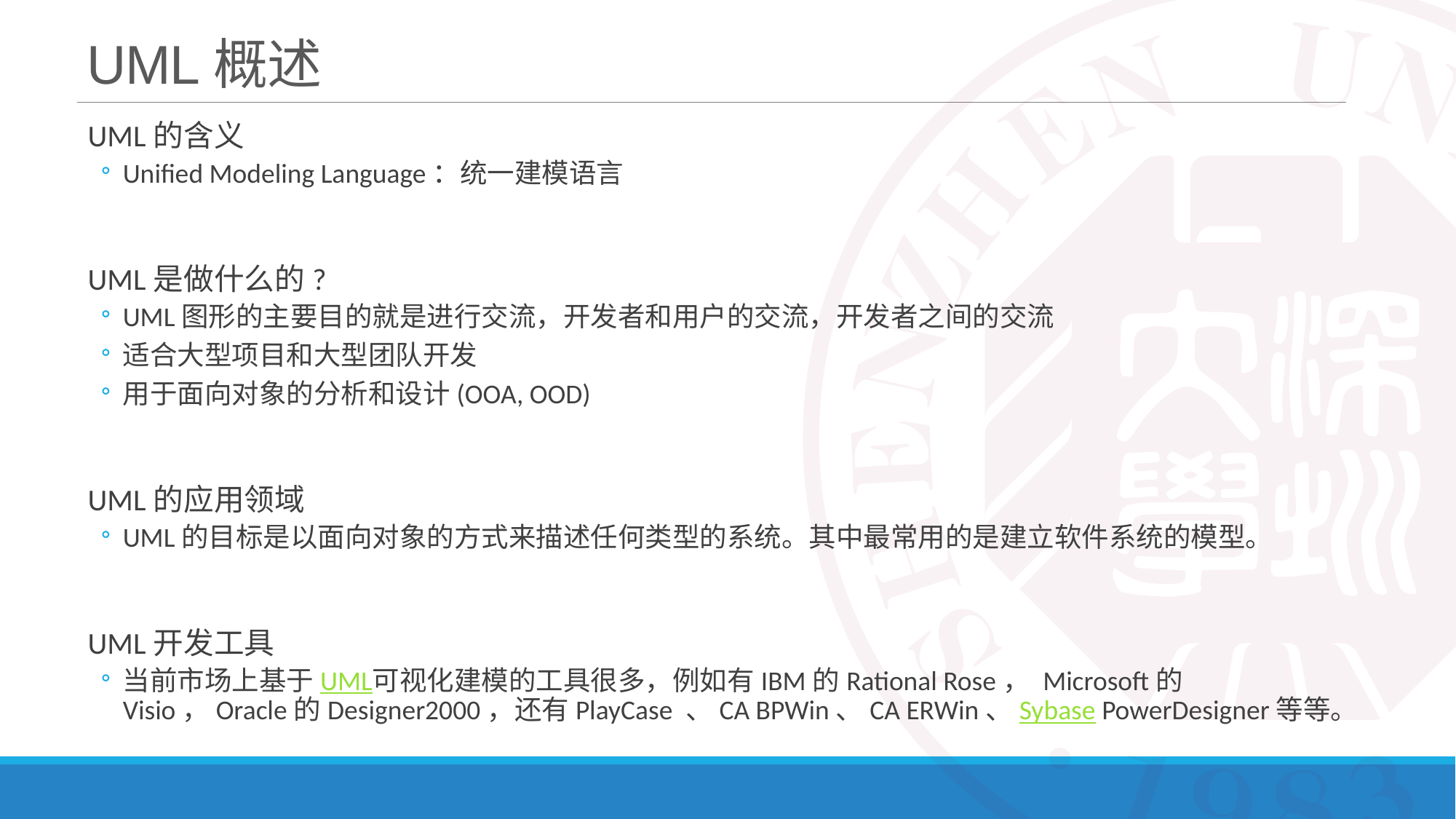

# UML概述
UML的含义
Unified Modeling Language：统一建模语言

UML是做什么的?
UML图形的主要目的就是进行交流，开发者和用户的交流，开发者之间的交流
适合大型项目和大型团队开发
用于面向对象的分析和设计(OOA, OOD)

UML的应用领域
UML的目标是以面向对象的方式来描述任何类型的系统。其中最常用的是建立软件系统的模型。

UML开发工具
当前市场上基于UML可视化建模的工具很多，例如有IBM的Rational Rose， Microsoft的Visio，Oracle的Designer2000，还有PlayCase 、CA BPWin、CA ERWin、Sybase PowerDesigner等等。